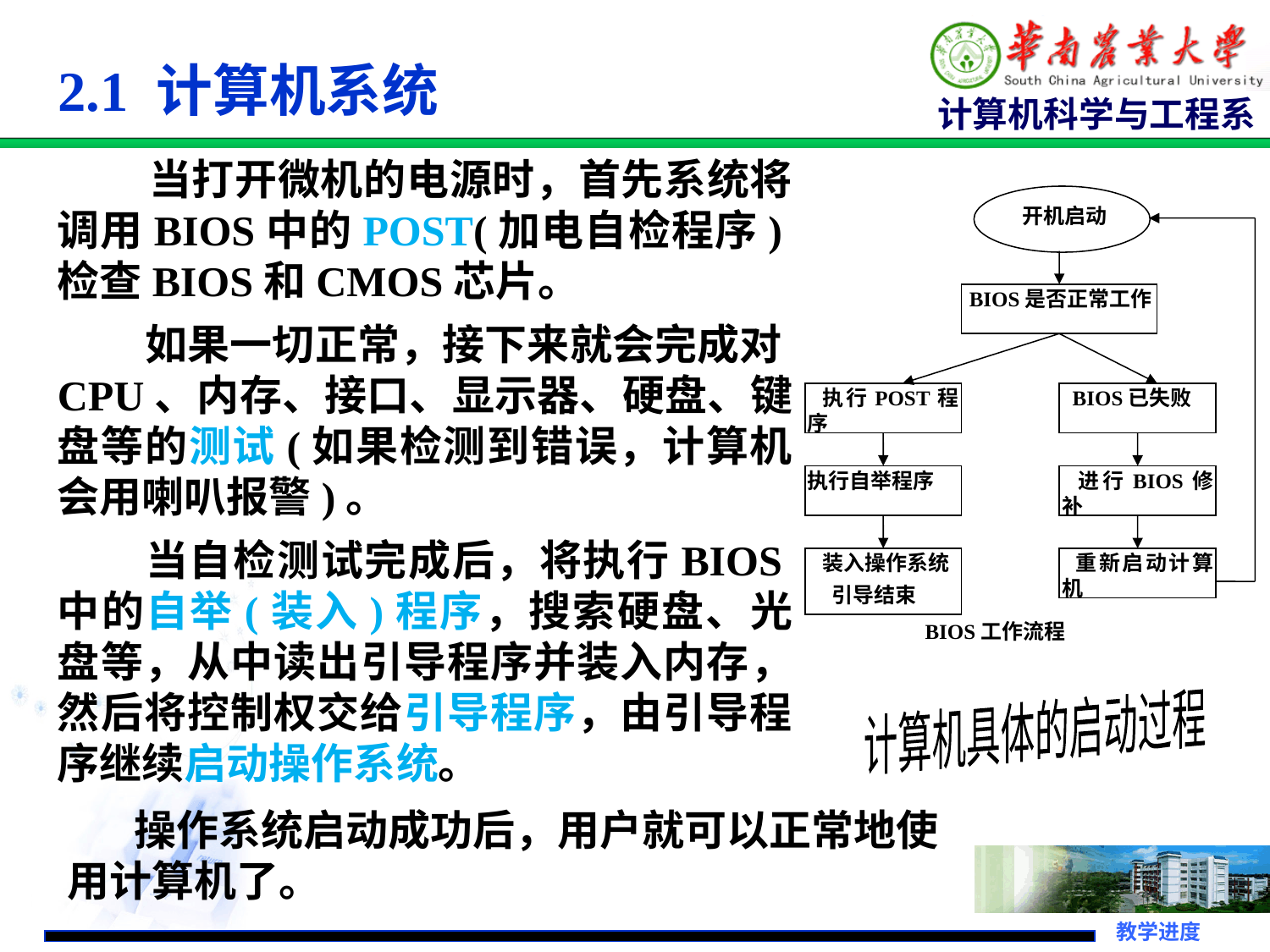

# 2.1 计算机系统
        当打开微机的电源时，首先系统将调用BIOS中的POST(加电自检程序)检查BIOS和CMOS芯片。
        如果一切正常，接下来就会完成对CPU、内存、接口、显示器、硬盘、键盘等的测试(如果检测到错误，计算机会用喇叭报警)。
       当自检测试完成后，将执行BIOS中的自举(装入)程序，搜索硬盘、光盘等，从中读出引导程序并装入内存，然后将控制权交给引导程序，由引导程序继续启动操作系统。

开机启动

 BIOS是否正常工作

 执行POST程序
  BIOS已失败

执行自举程序
 进行BIOS修补

  装入操作系统
    引导结束
 重新启动计算机

BIOS工作流程
计算机具体的启动过程
      操作系统启动成功后，用户就可以正常地使用计算机了。